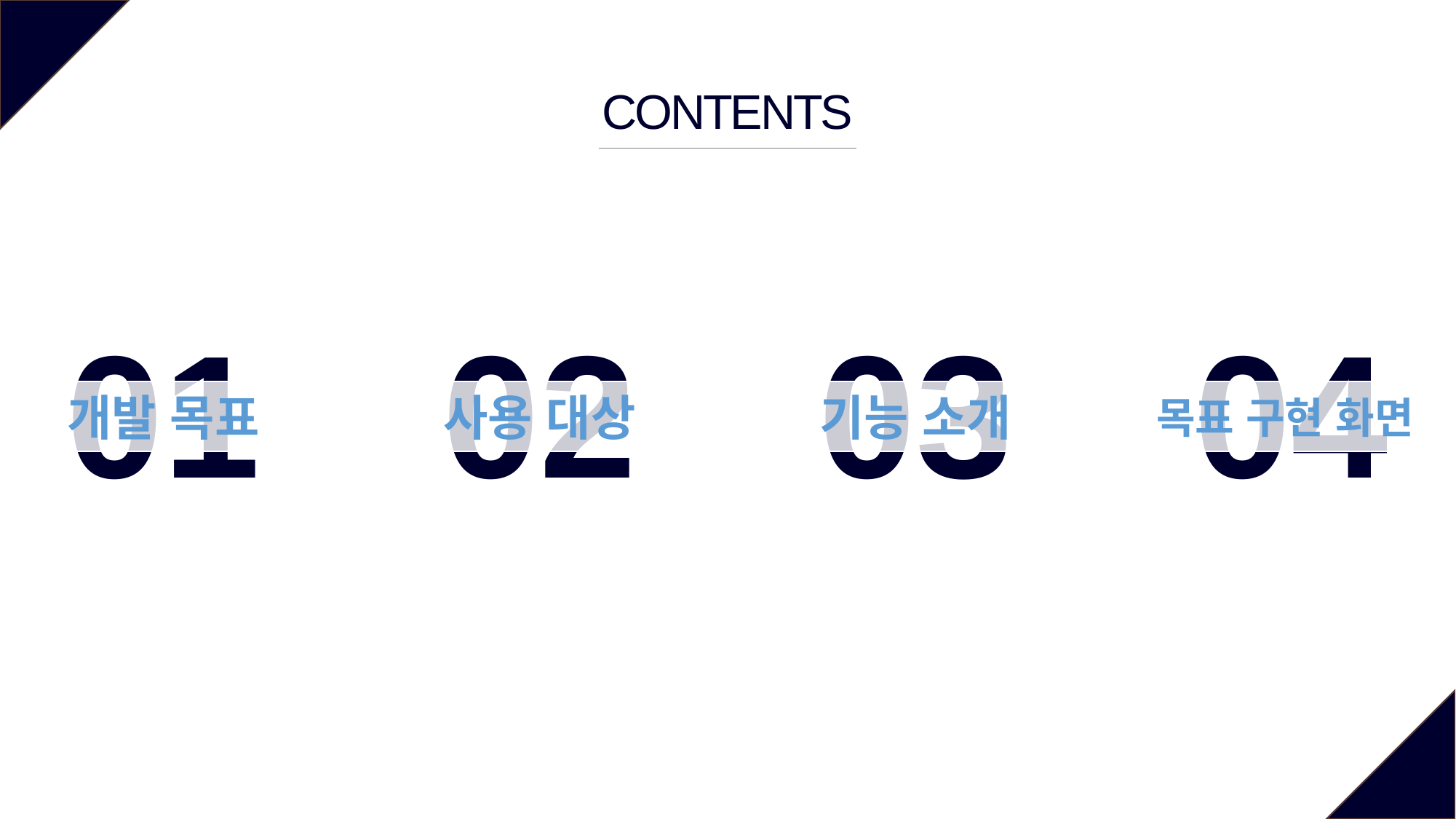

CONTENTS
01
02
03
04
개발 목표
사용 대상
기능 소개
목표 구현 화면